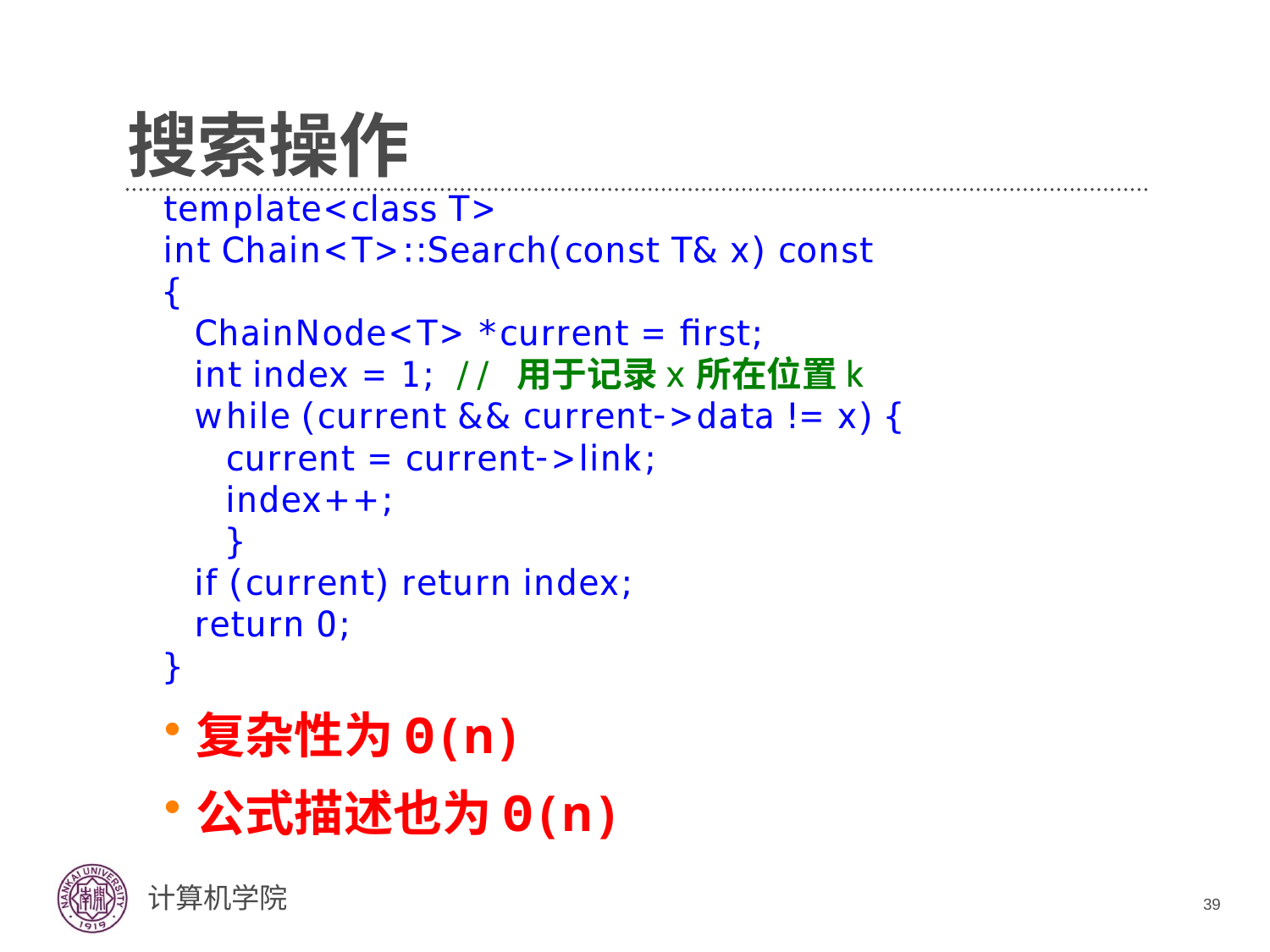

# 搜索操作
template<class T>
int Chain<T>::Search(const T& x) const
{
   ChainNode<T> *current = first;
   int index = 1;  // 用于记录x所在位置k
   while (current && current->data != x) {
      current = current->link;
      index++;
      }
   if (current) return index;
   return 0;
}
复杂性为Θ(n)
公式描述也为Θ(n)
39